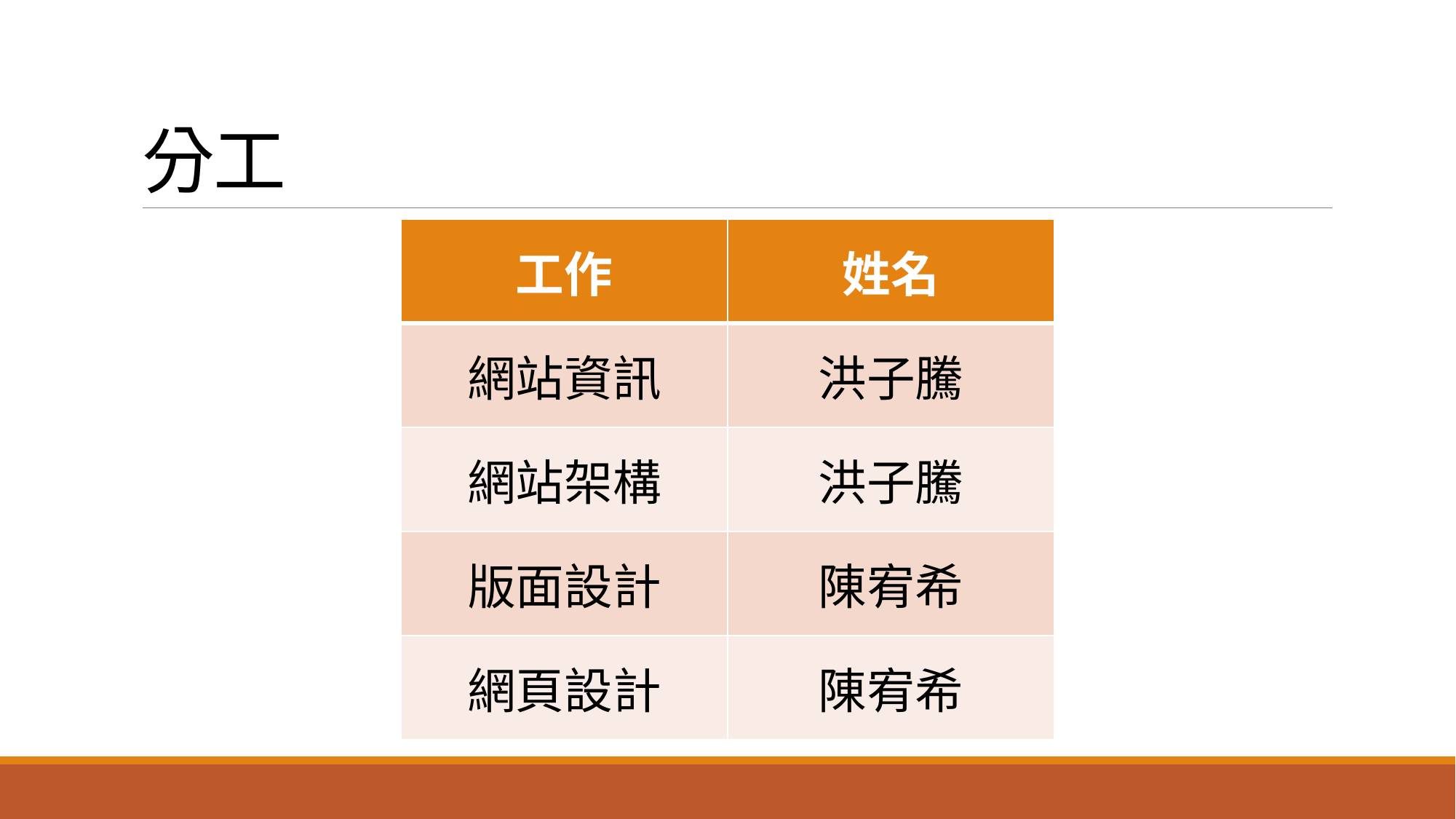

# 分工
| 工作 | 姓名 |
| --- | --- |
| 網站資訊 | 洪子騰 |
| 網站架構 | 洪子騰 |
| 版面設計 | 陳宥希 |
| 網頁設計 | 陳宥希 |